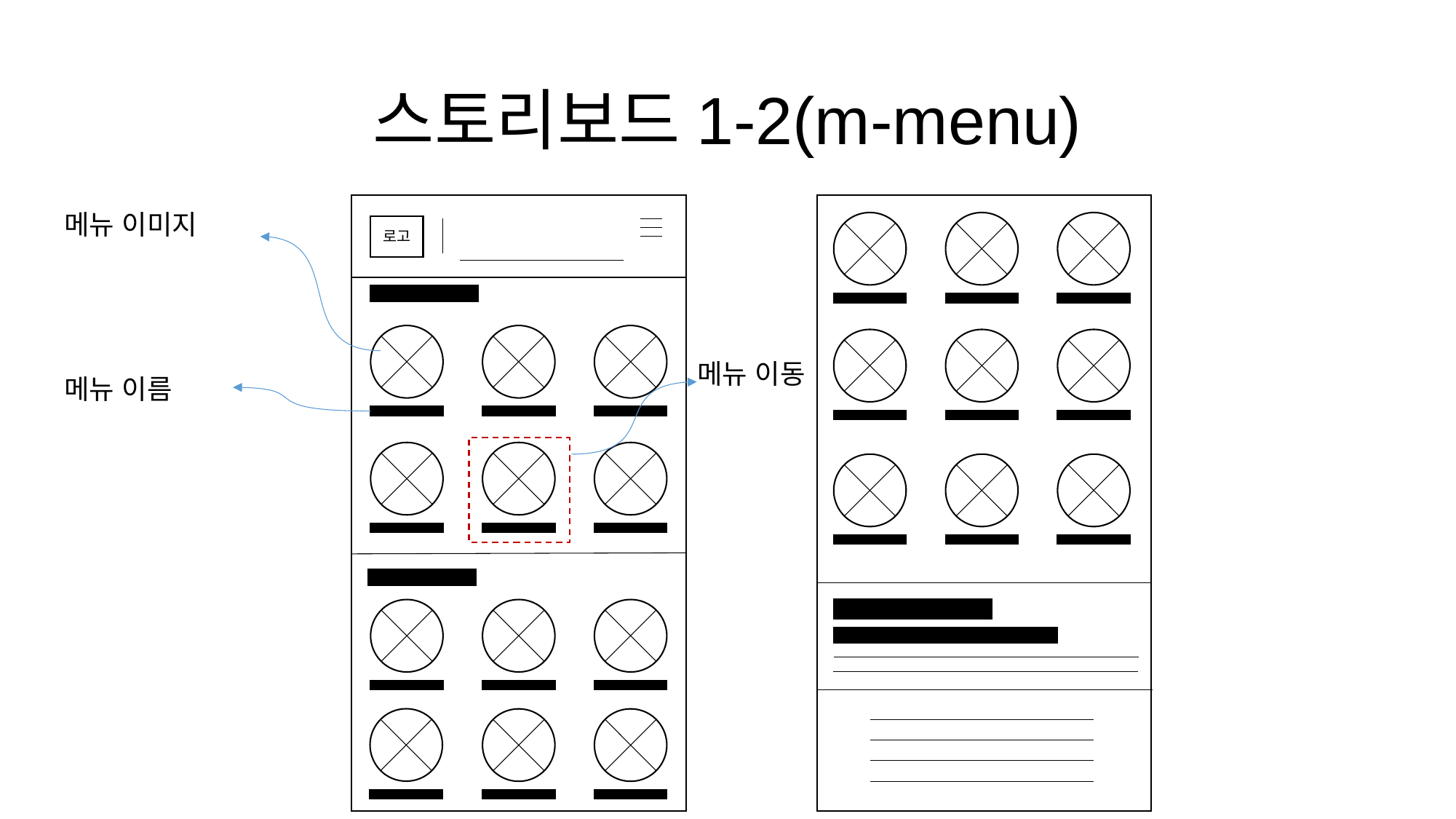

# 스토리보드1-2(m-menu)

메뉴 이미지

로고

메뉴 이동
메뉴 이름